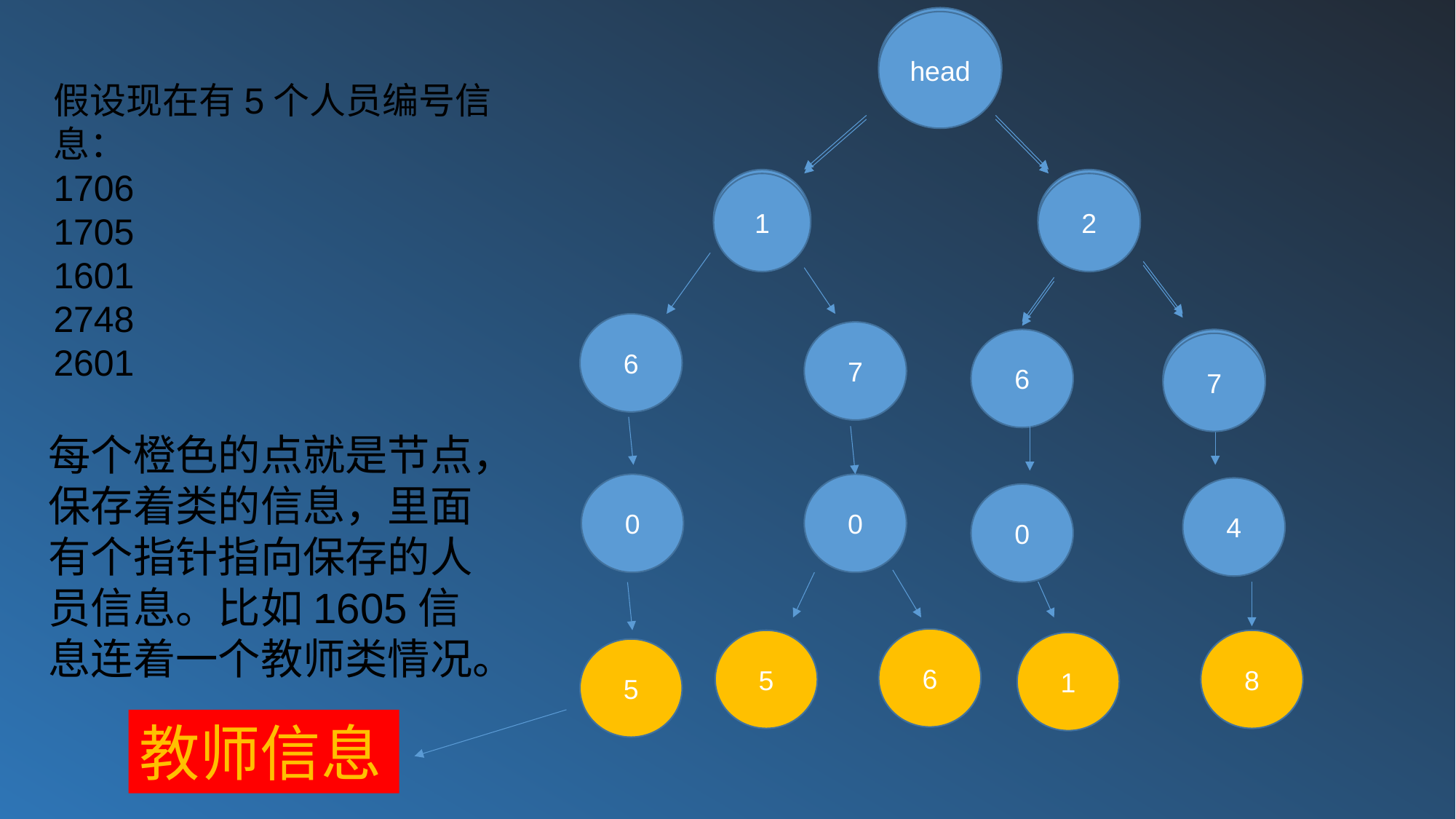

head
head
1
2
6
7
6
7
0
0
4
0
6
5
8
1
5
假设现在有5个人员编号信息：
1706
1705
1601
2748
2601
1
2
7
每个橙色的点就是节点，保存着类的信息，里面有个指针指向保存的人员信息。比如1605信息连着一个教师类情况。
教师信息